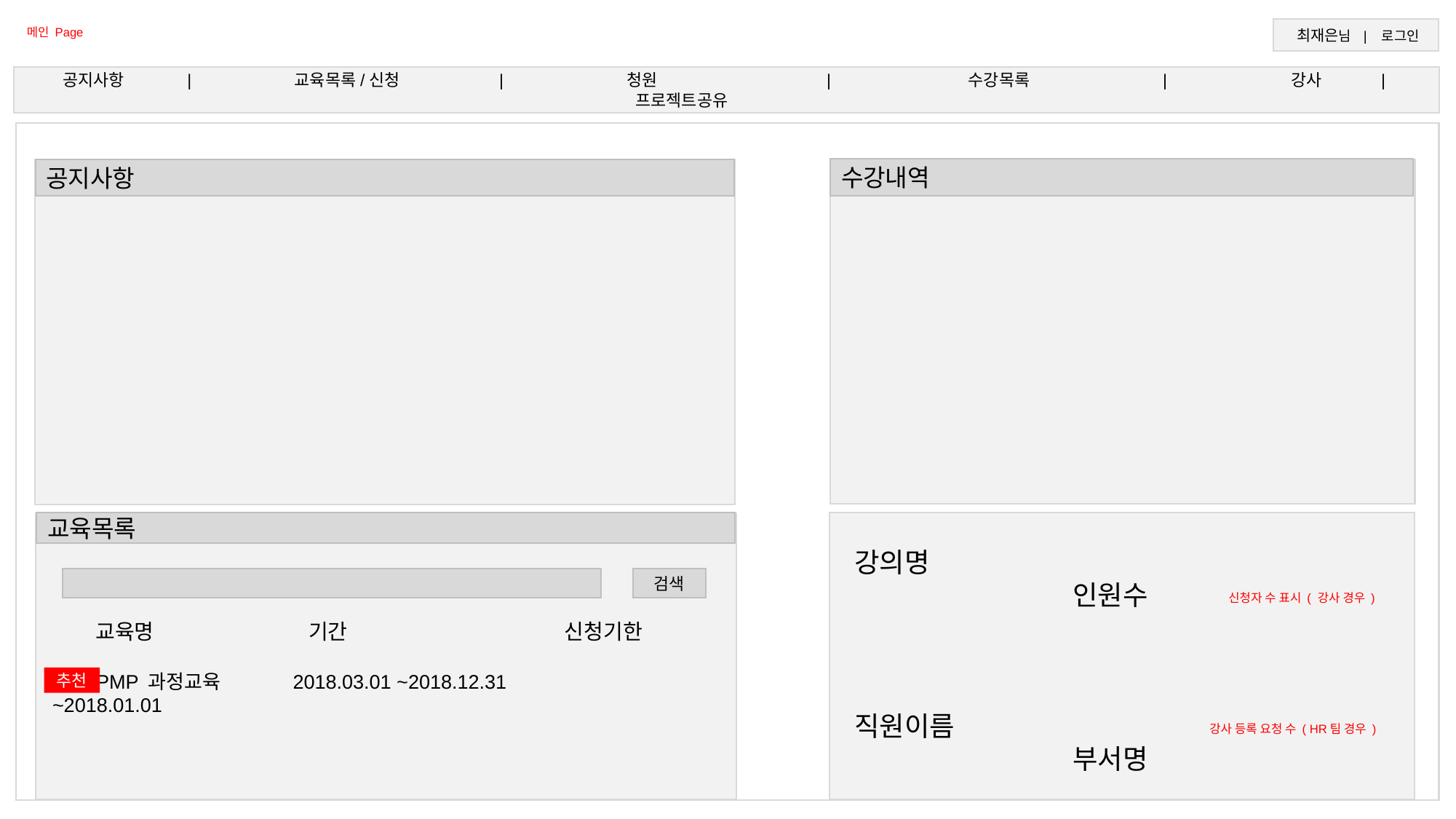

메인 Page
 최재은님   |   로그인
공지사항	   | 	  교육목록/신청 	| 	   청원 		| 	      수강목록		 | 	     강사  	 | 	    프로젝트공유

수강내역

공지사항

교육목록

강의명						인원수

직원이름						부서명
검색

신청자 수 표시 ( 강사 경우 )
        교육명 		        기간 		                신청기한
        PMP 과정교육	    2018.03.01 ~2018.12.31	       ~2018.01.01
추천
강사 등록 요청 수 ( HR팀 경우 )